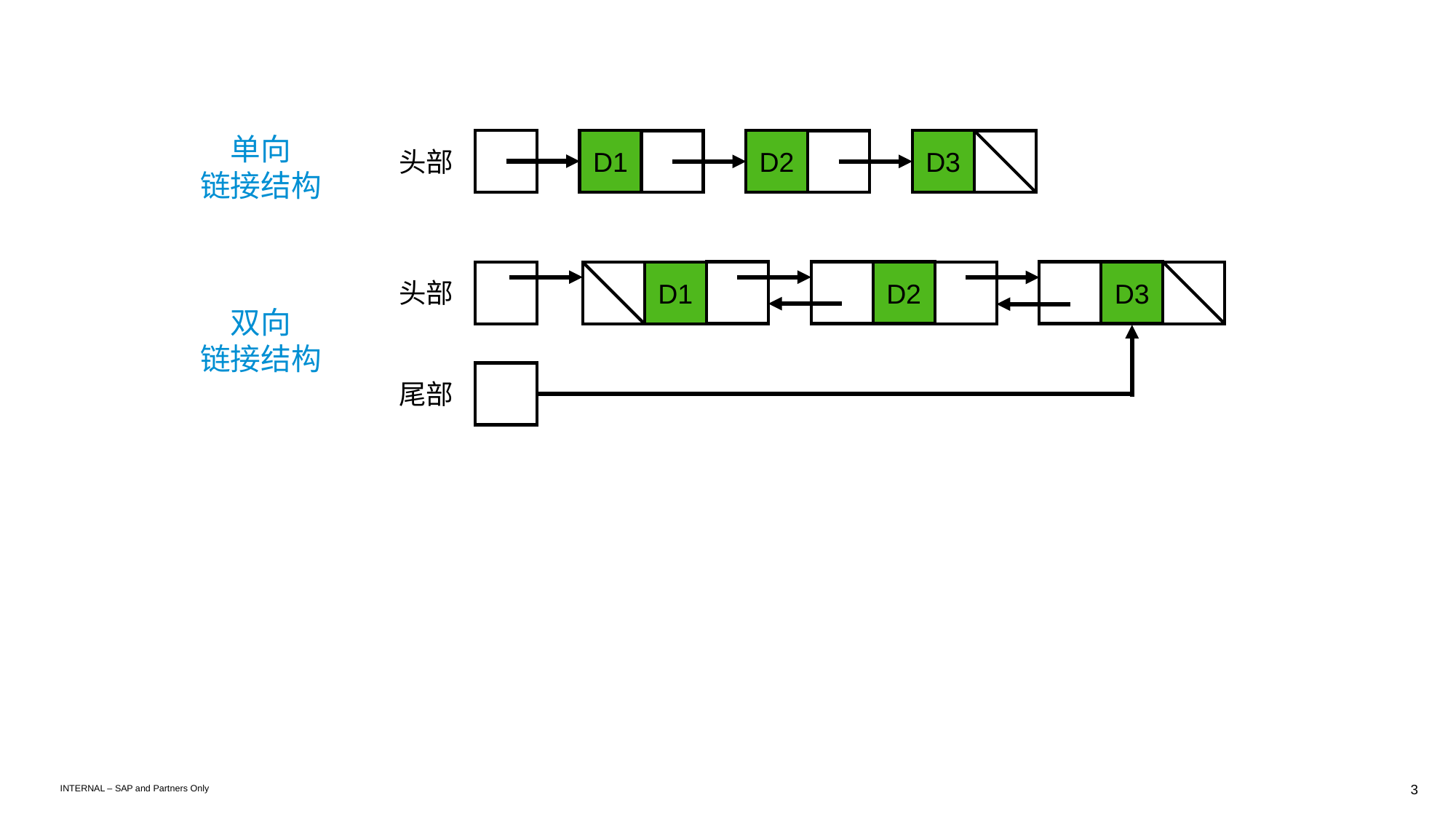

单向
链接结构

D1
D2
D3

头部

D2

D3
D1

头部

尾部
双向
链接结构